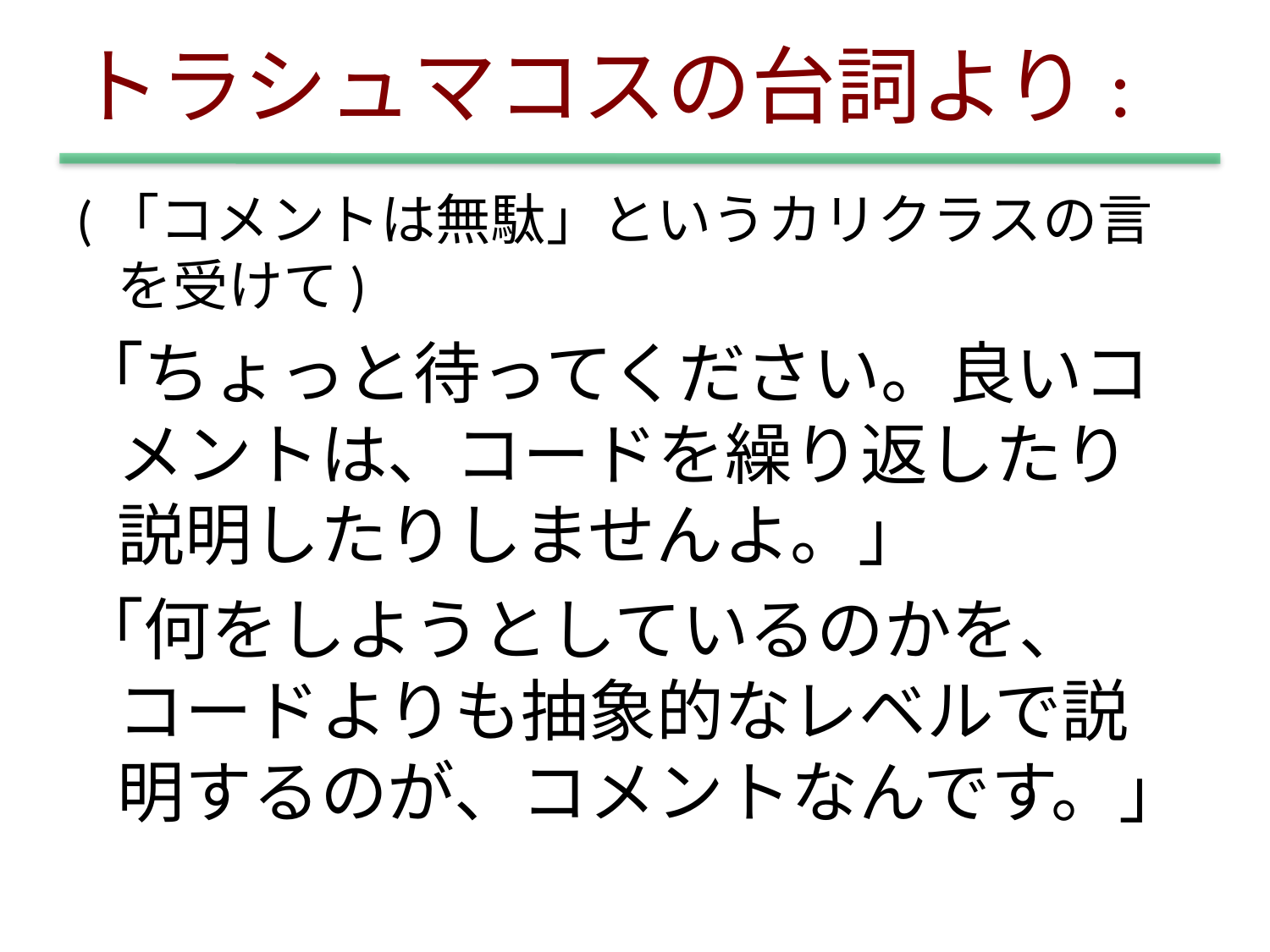

# トラシュマコスの台詞より:
(「コメントは無駄」というカリクラスの言を受けて)
「ちょっと待ってください。良いコメントは、コードを繰り返したり説明したりしませんよ。」
「何をしようとしているのかを、コードよりも抽象的なレベルで説明するのが、コメントなんです。」